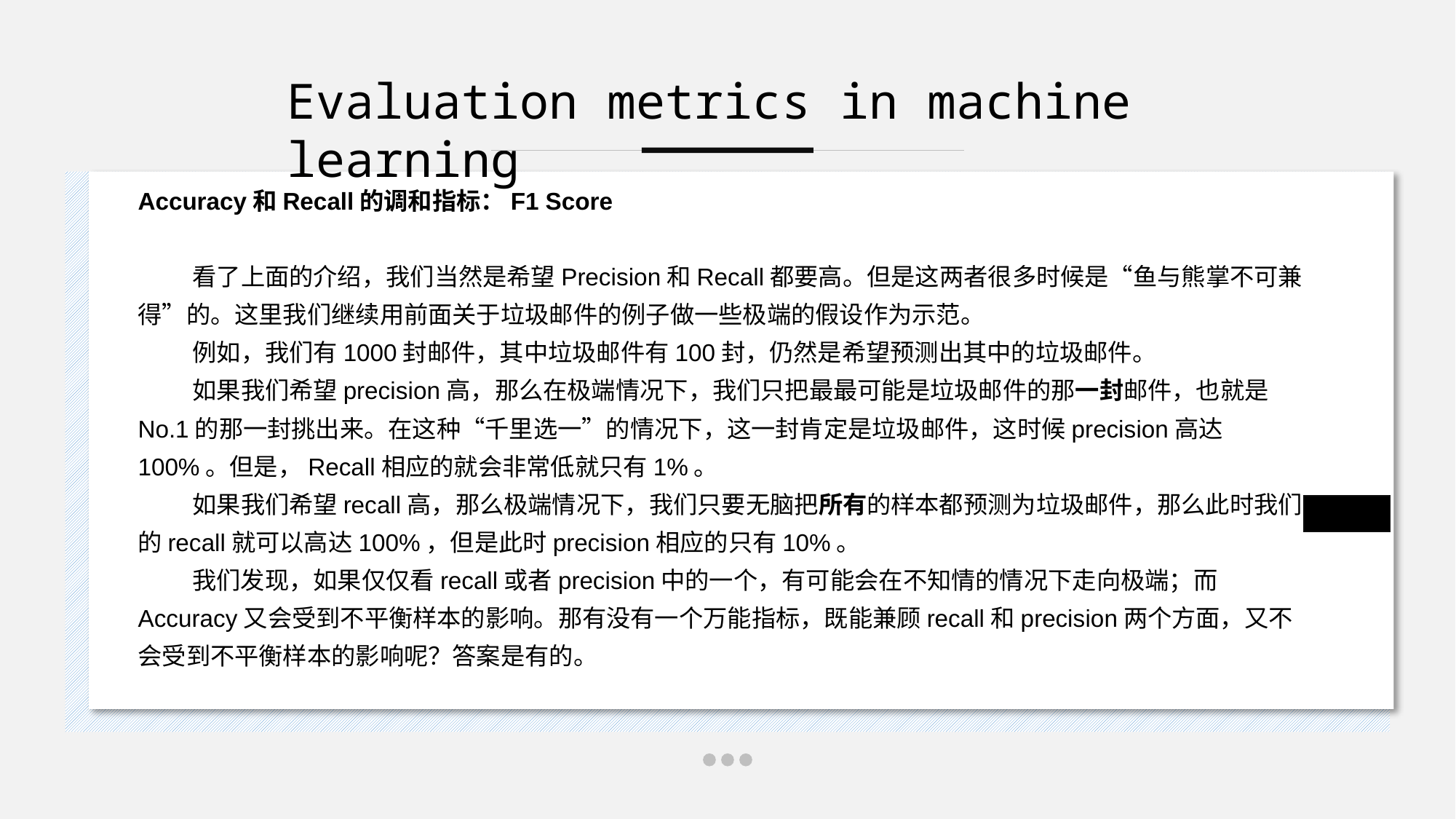

Evaluation metrics in machine learning

Accuracy和Recall的调和指标：F1 Score

看了上面的介绍，我们当然是希望Precision和Recall都要高。但是这两者很多时候是“鱼与熊掌不可兼得”的。这里我们继续用前面关于垃圾邮件的例子做一些极端的假设作为示范。
例如，我们有1000封邮件，其中垃圾邮件有100封，仍然是希望预测出其中的垃圾邮件。
如果我们希望precision高，那么在极端情况下，我们只把最最可能是垃圾邮件的那一封邮件，也就是No.1的那一封挑出来。在这种“千里选一”的情况下，这一封肯定是垃圾邮件，这时候precision高达100%。但是，Recall相应的就会非常低就只有1%。
如果我们希望recall高，那么极端情况下，我们只要无脑把所有的样本都预测为垃圾邮件，那么此时我们的recall就可以高达100%，但是此时precision相应的只有10%。
我们发现，如果仅仅看recall或者precision中的一个，有可能会在不知情的情况下走向极端；而Accuracy又会受到不平衡样本的影响。那有没有一个万能指标，既能兼顾recall和precision两个方面，又不会受到不平衡样本的影响呢？答案是有的。